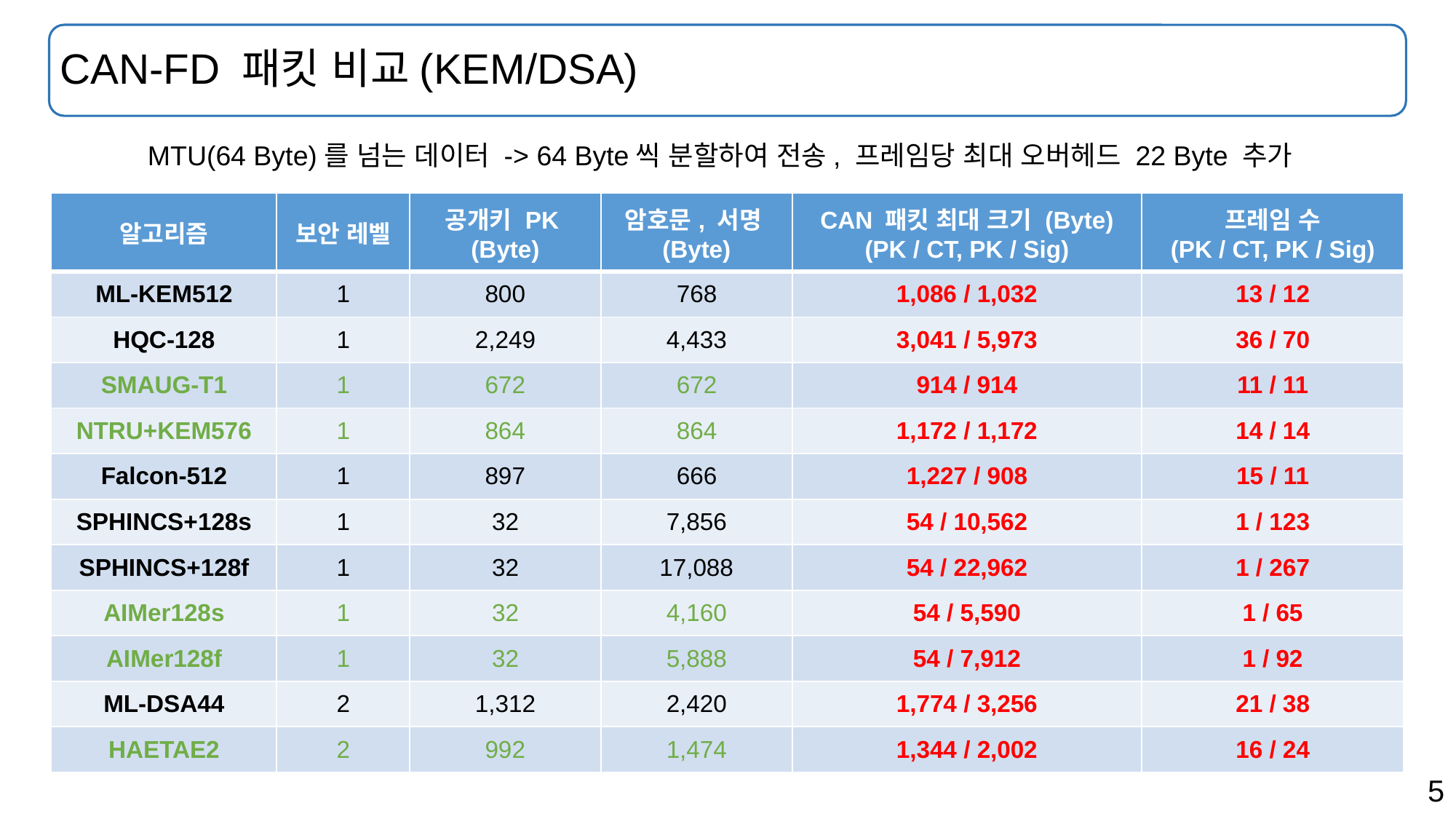

# CAN-FD 패킷 비교(KEM/DSA)
MTU(64 Byte)를 넘는 데이터 -> 64 Byte씩 분할하여 전송, 프레임당 최대 오버헤드 22 Byte 추가
| 알고리즘 | 보안 레벨 | 공개키 PK (Byte) | 암호문, 서명 (Byte) | CAN 패킷 최대 크기 (Byte) (PK / CT, PK / Sig) | 프레임 수 (PK / CT, PK / Sig) |
| --- | --- | --- | --- | --- | --- |
| ML-KEM512 | 1 | 800 | 768 | 1,086 / 1,032 | 13 / 12 |
| HQC-128 | 1 | 2,249 | 4,433 | 3,041 / 5,973 | 36 / 70 |
| SMAUG-T1 | 1 | 672 | 672 | 914 / 914 | 11 / 11 |
| NTRU+KEM576 | 1 | 864 | 864 | 1,172 / 1,172 | 14 / 14 |
| Falcon-512 | 1 | 897 | 666 | 1,227 / 908 | 15 / 11 |
| SPHINCS+128s | 1 | 32 | 7,856 | 54 / 10,562 | 1 / 123 |
| SPHINCS+128f | 1 | 32 | 17,088 | 54 / 22,962 | 1 / 267 |
| AIMer128s | 1 | 32 | 4,160 | 54 / 5,590 | 1 / 65 |
| AIMer128f | 1 | 32 | 5,888 | 54 / 7,912 | 1 / 92 |
| ML-DSA44 | 2 | 1,312 | 2,420 | 1,774 / 3,256 | 21 / 38 |
| HAETAE2 | 2 | 992 | 1,474 | 1,344 / 2,002 | 16 / 24 |